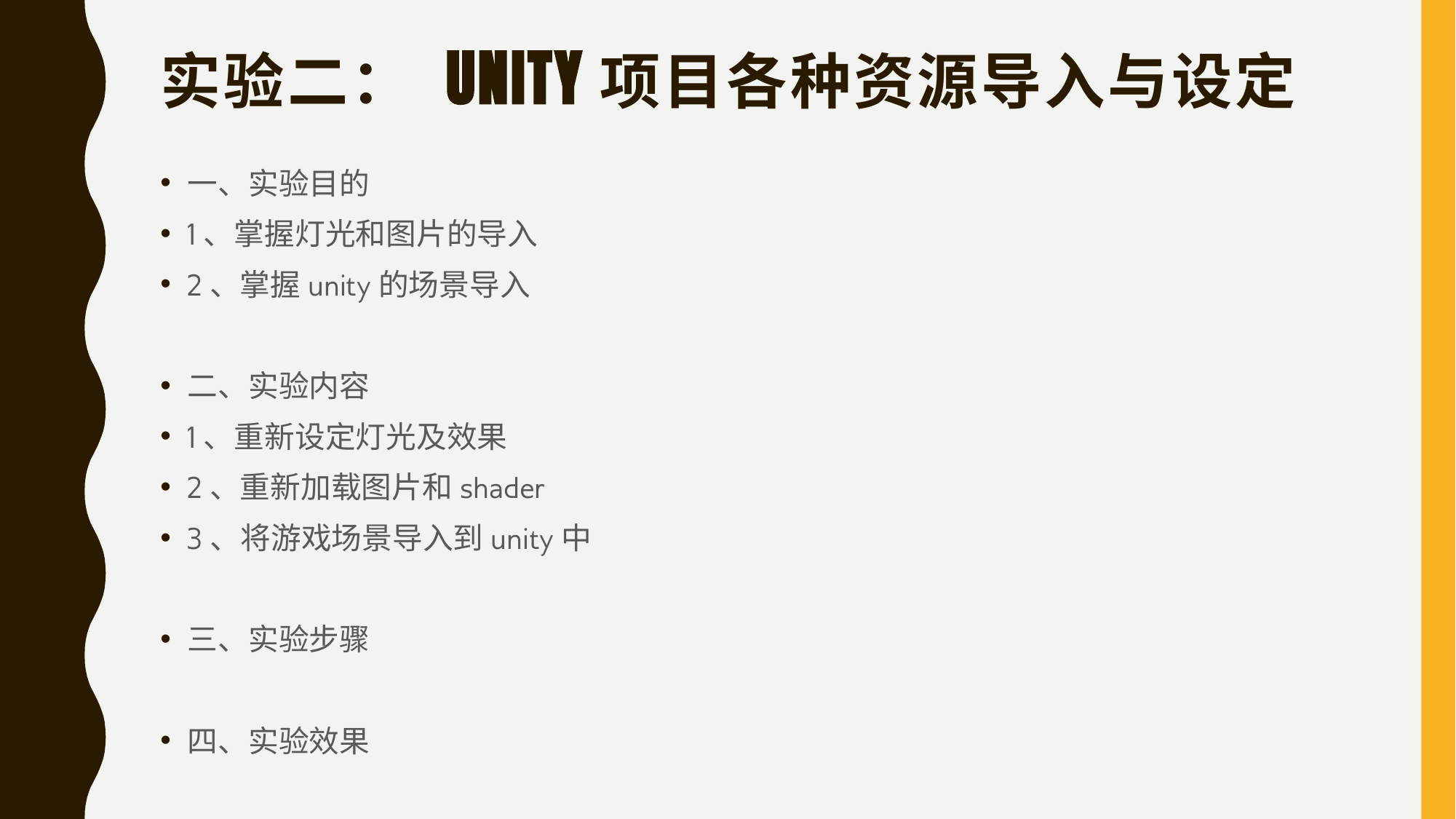

# 实验二： unity项目各种资源导入与设定
一、实验目的
1、掌握灯光和图片的导入
2、掌握unity的场景导入

二、实验内容
1、重新设定灯光及效果
2、重新加载图片和shader
3、将游戏场景导入到unity中

三、实验步骤

四、实验效果